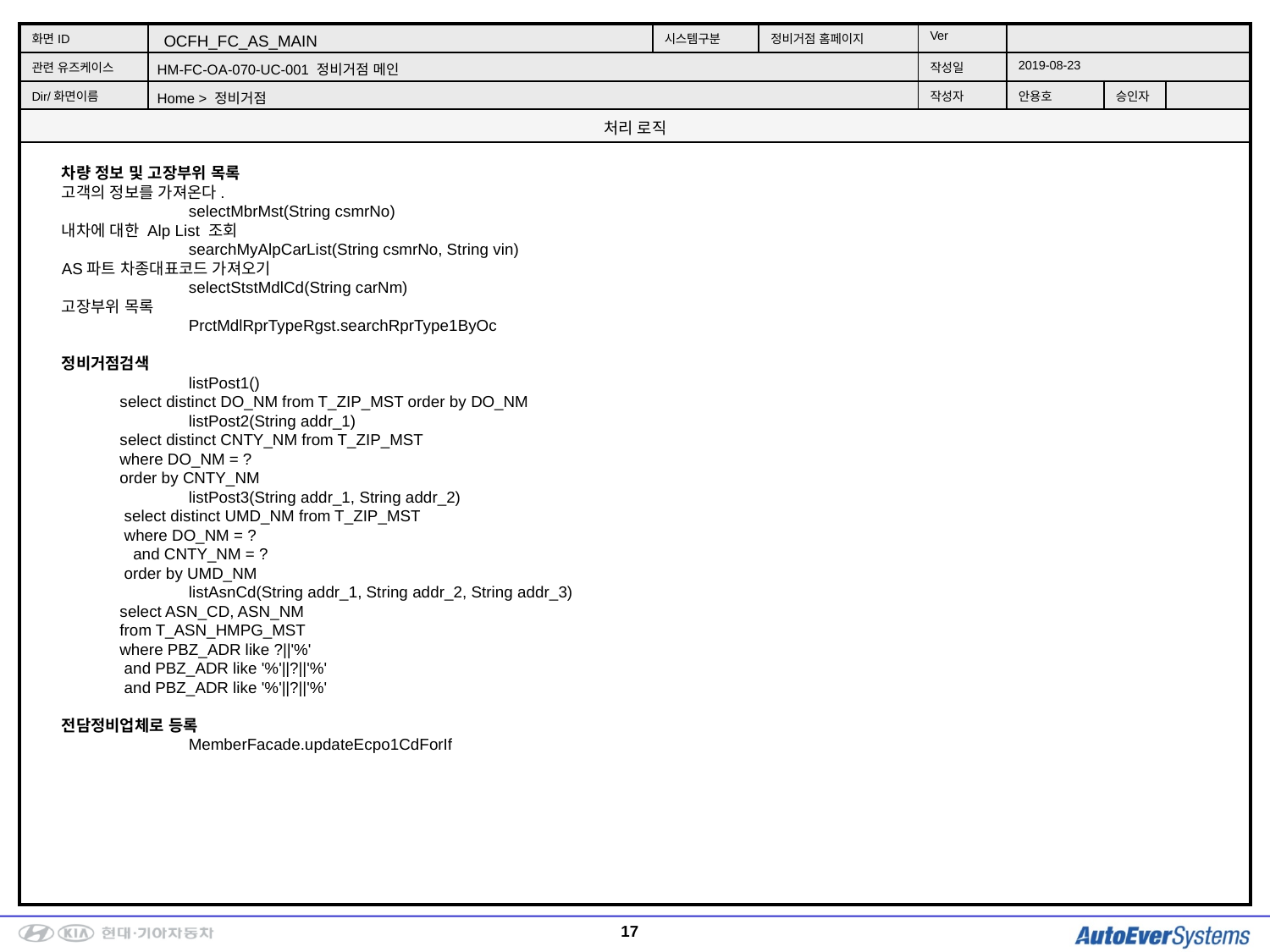

OCFH_FC_AS_MAIN
HM-FC-OA-070-UC-001 정비거점 메인
Home > 정비거점
차량 정보 및 고장부위 목록
고객의 정보를 가져온다.
	selectMbrMst(String csmrNo)
내차에 대한 Alp List 조회
	searchMyAlpCarList(String csmrNo, String vin)
AS파트 차종대표코드 가져오기
	selectStstMdlCd(String carNm)
고장부위 목록
	PrctMdlRprTypeRgst.searchRprType1ByOc

정비거점검색
	listPost1()
select distinct DO_NM from T_ZIP_MST order by DO_NM
	listPost2(String addr_1)
select distinct CNTY_NM from T_ZIP_MST
where DO_NM = ?
order by CNTY_NM
	listPost3(String addr_1, String addr_2)
 select distinct UMD_NM from T_ZIP_MST
 where DO_NM = ?
   and CNTY_NM = ?
 order by UMD_NM
	listAsnCd(String addr_1, String addr_2, String addr_3)
select ASN_CD, ASN_NM
from T_ASN_HMPG_MST
where PBZ_ADR like ?||'%'
 and PBZ_ADR like '%'||?||'%'
 and PBZ_ADR like '%'||?||'%'

전담정비업체로 등록
	MemberFacade.updateEcpo1CdForIf